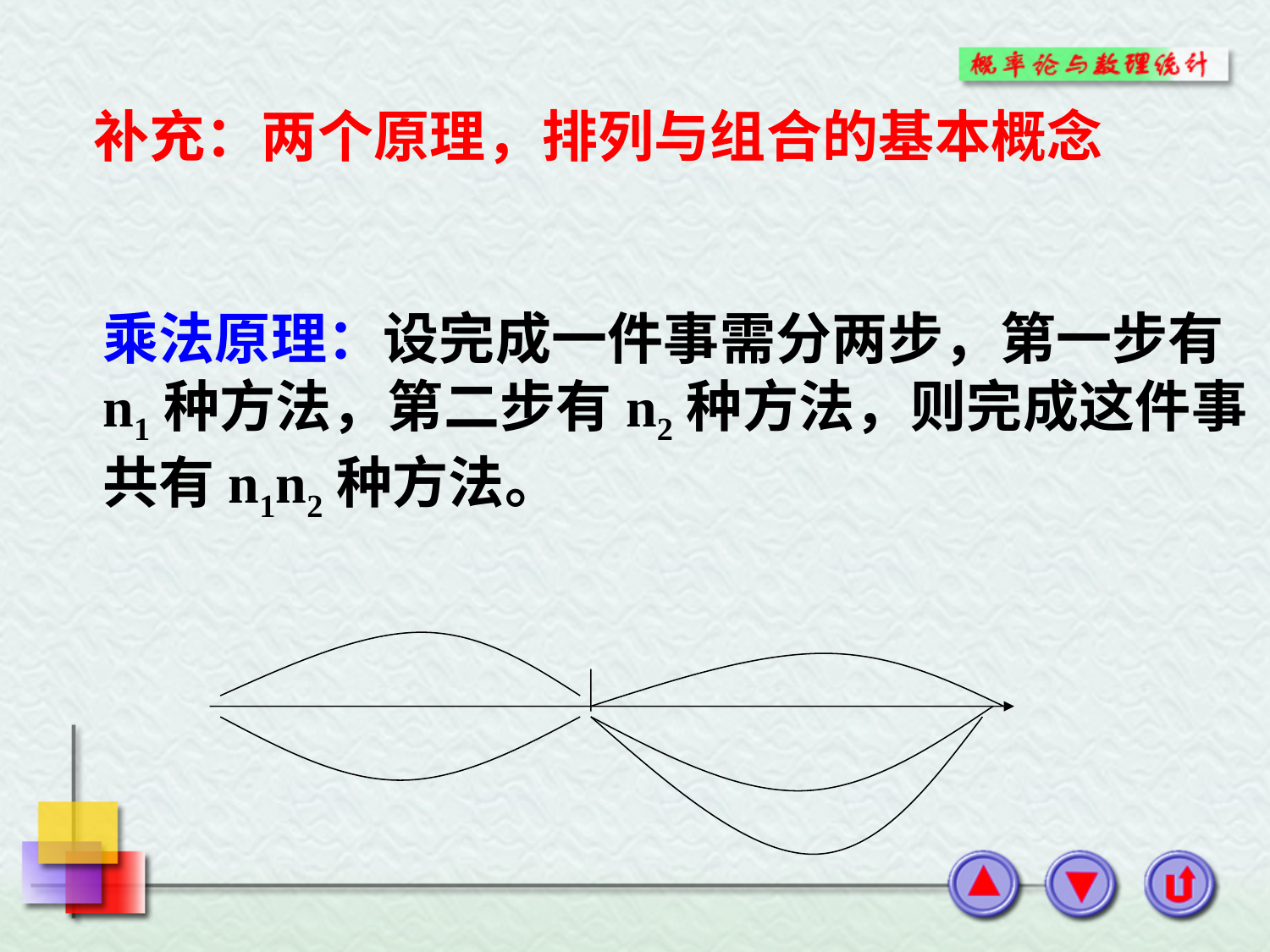

补充：两个原理，排列与组合的基本概念
乘法原理：设完成一件事需分两步，第一步有n1种方法，第二步有n2种方法，则完成这件事共有n1n2种方法。